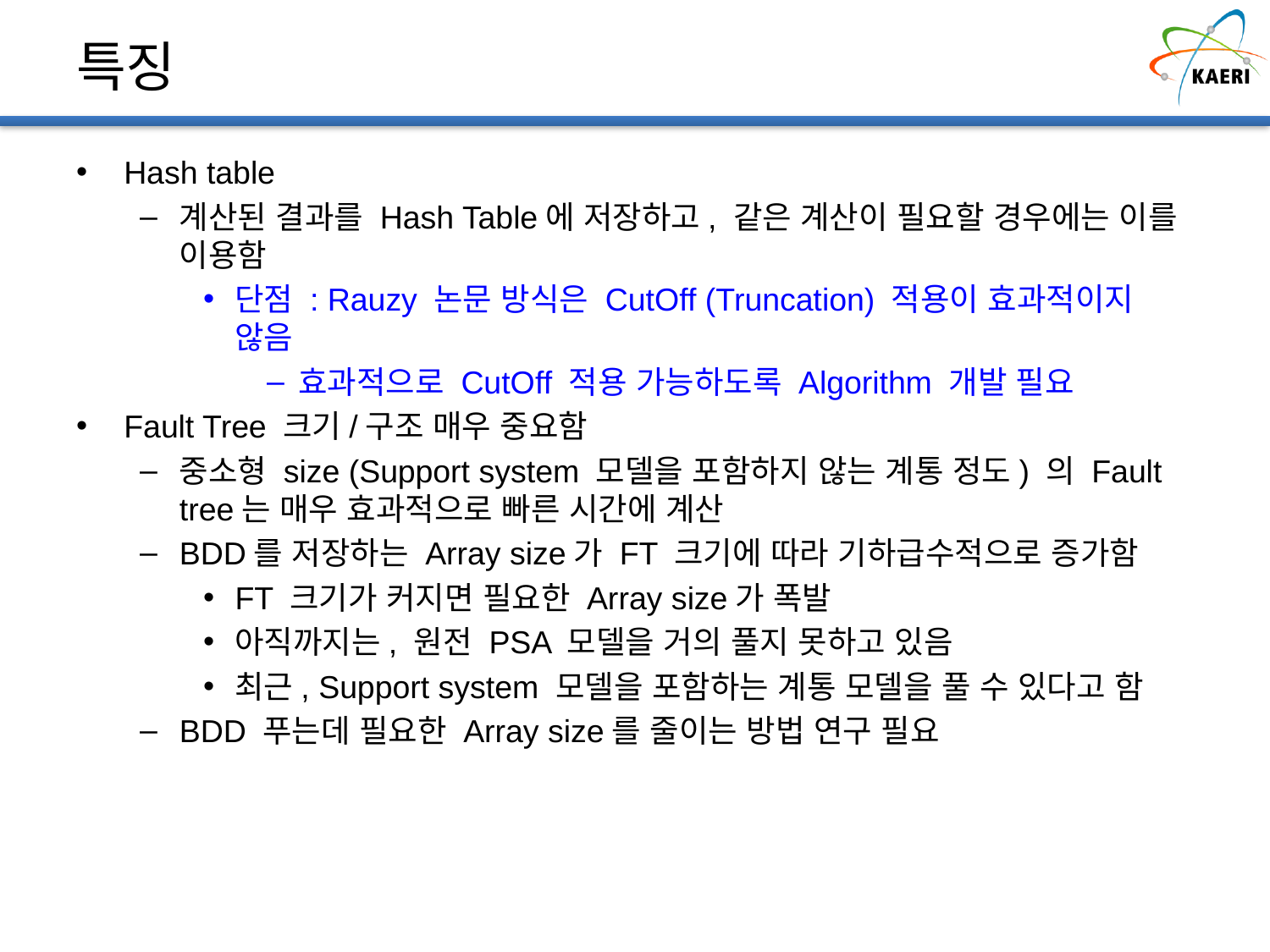

# 특징
Hash table
계산된 결과를 Hash Table에 저장하고, 같은 계산이 필요할 경우에는 이를 이용함
단점 : Rauzy 논문 방식은 CutOff (Truncation) 적용이 효과적이지 않음
효과적으로 CutOff 적용 가능하도록 Algorithm 개발 필요
Fault Tree 크기/구조 매우 중요함
중소형 size (Support system 모델을 포함하지 않는 계통 정도) 의 Fault tree는 매우 효과적으로 빠른 시간에 계산
BDD를 저장하는 Array size가 FT 크기에 따라 기하급수적으로 증가함
FT 크기가 커지면 필요한 Array size가 폭발
아직까지는, 원전 PSA 모델을 거의 풀지 못하고 있음
최근, Support system 모델을 포함하는 계통 모델을 풀 수 있다고 함
BDD 푸는데 필요한 Array size를 줄이는 방법 연구 필요